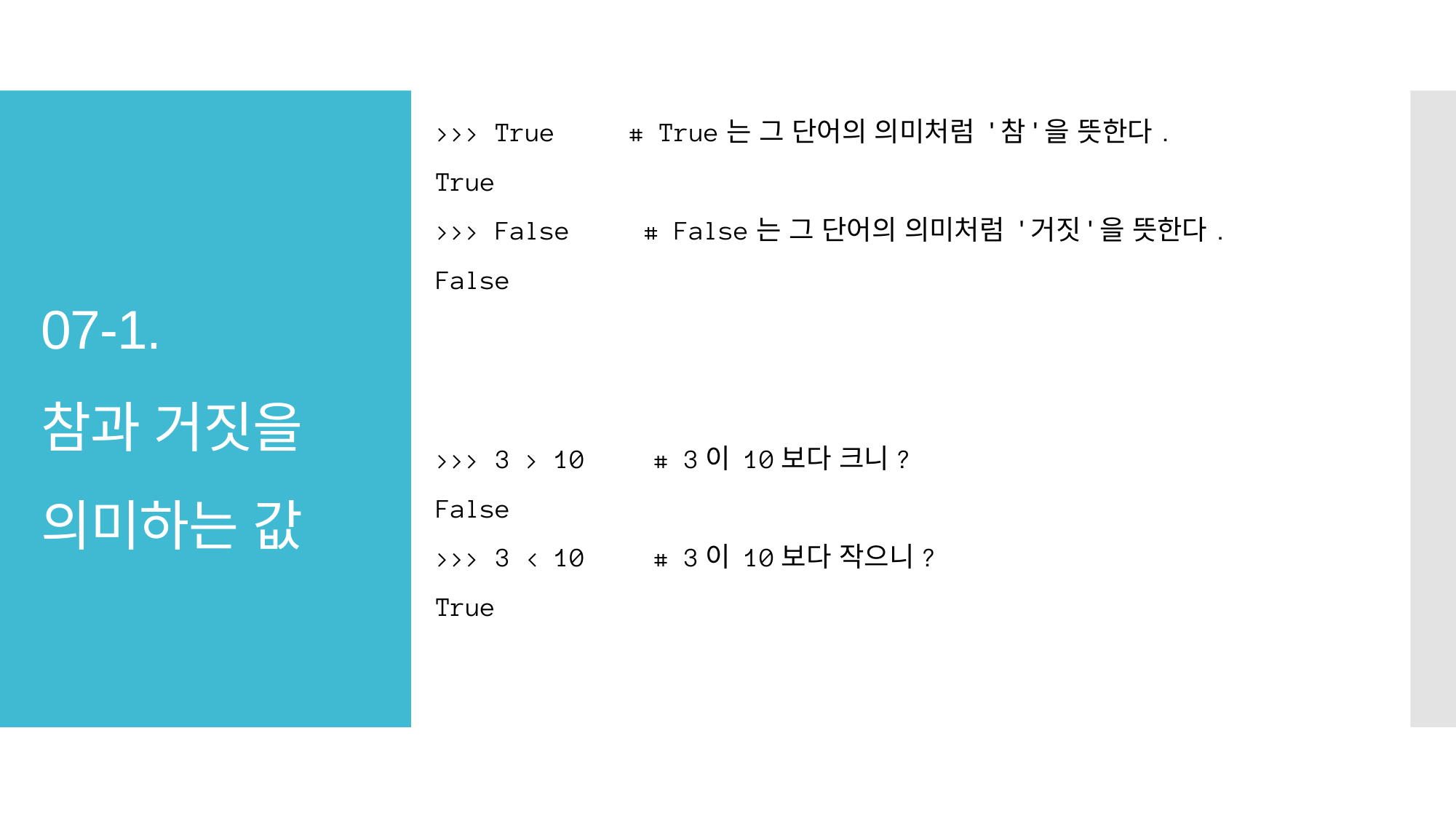

>>> True     # True는 그 단어의 의미처럼 '참'을 뜻한다.
True
>>> False     # False는 그 단어의 의미처럼 '거짓'을 뜻한다.
False
# 07-1. 참과 거짓을 의미하는 값
>>> 3 > 10 	# 3이 10보다 크니?
False
>>> 3 < 10 	# 3이 10보다 작으니?
True